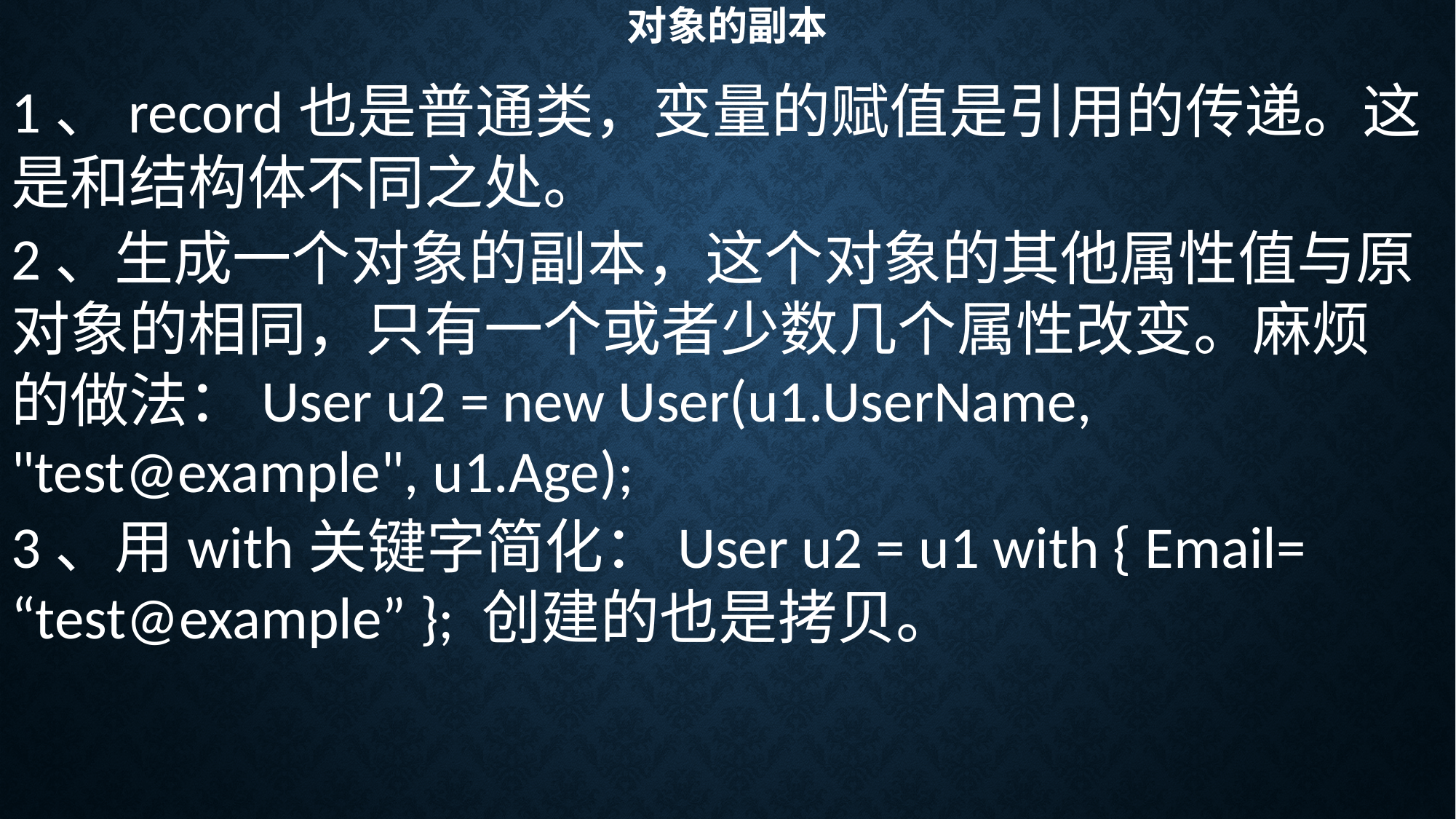

# 对象的副本
1、record也是普通类，变量的赋值是引用的传递。这是和结构体不同之处。
2、生成一个对象的副本，这个对象的其他属性值与原对象的相同，只有一个或者少数几个属性改变。麻烦的做法：User u2 = new User(u1.UserName, "test@example", u1.Age);
3、用with关键字简化：User u2 = u1 with { Email= “test@example” }; 创建的也是拷贝。